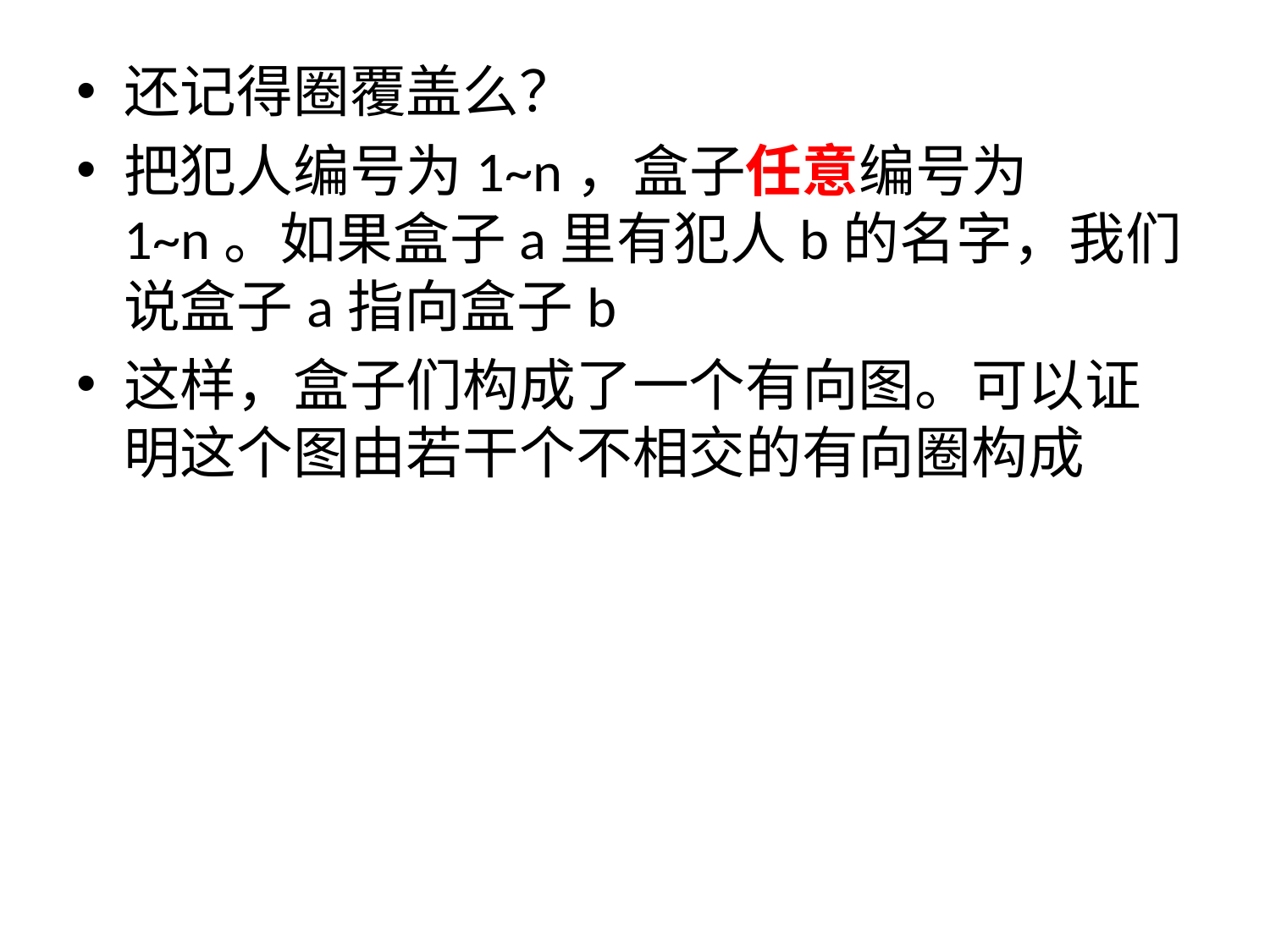

还记得圈覆盖么？
把犯人编号为1~n，盒子任意编号为1~n。如果盒子a里有犯人b的名字，我们说盒子a指向盒子b
这样，盒子们构成了一个有向图。可以证明这个图由若干个不相交的有向圈构成